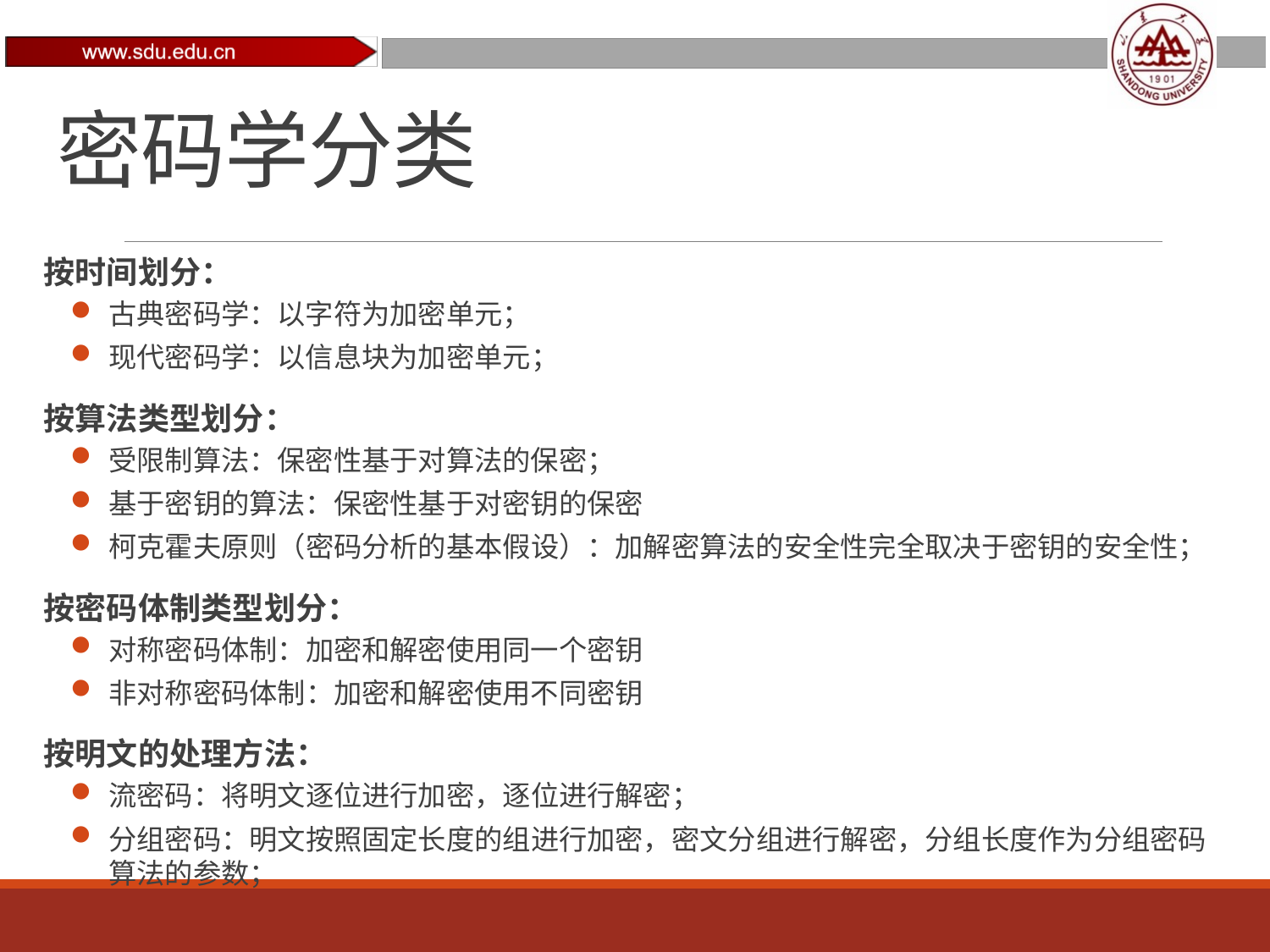

# 密码学分类
按时间划分：
古典密码学：以字符为加密单元；
现代密码学：以信息块为加密单元；
按算法类型划分：
受限制算法：保密性基于对算法的保密；
基于密钥的算法：保密性基于对密钥的保密
柯克霍夫原则（密码分析的基本假设）：加解密算法的安全性完全取决于密钥的安全性；
按密码体制类型划分：
对称密码体制：加密和解密使用同一个密钥
非对称密码体制：加密和解密使用不同密钥
按明文的处理方法：
流密码：将明文逐位进行加密，逐位进行解密；
分组密码：明文按照固定长度的组进行加密，密文分组进行解密，分组长度作为分组密码算法的参数；